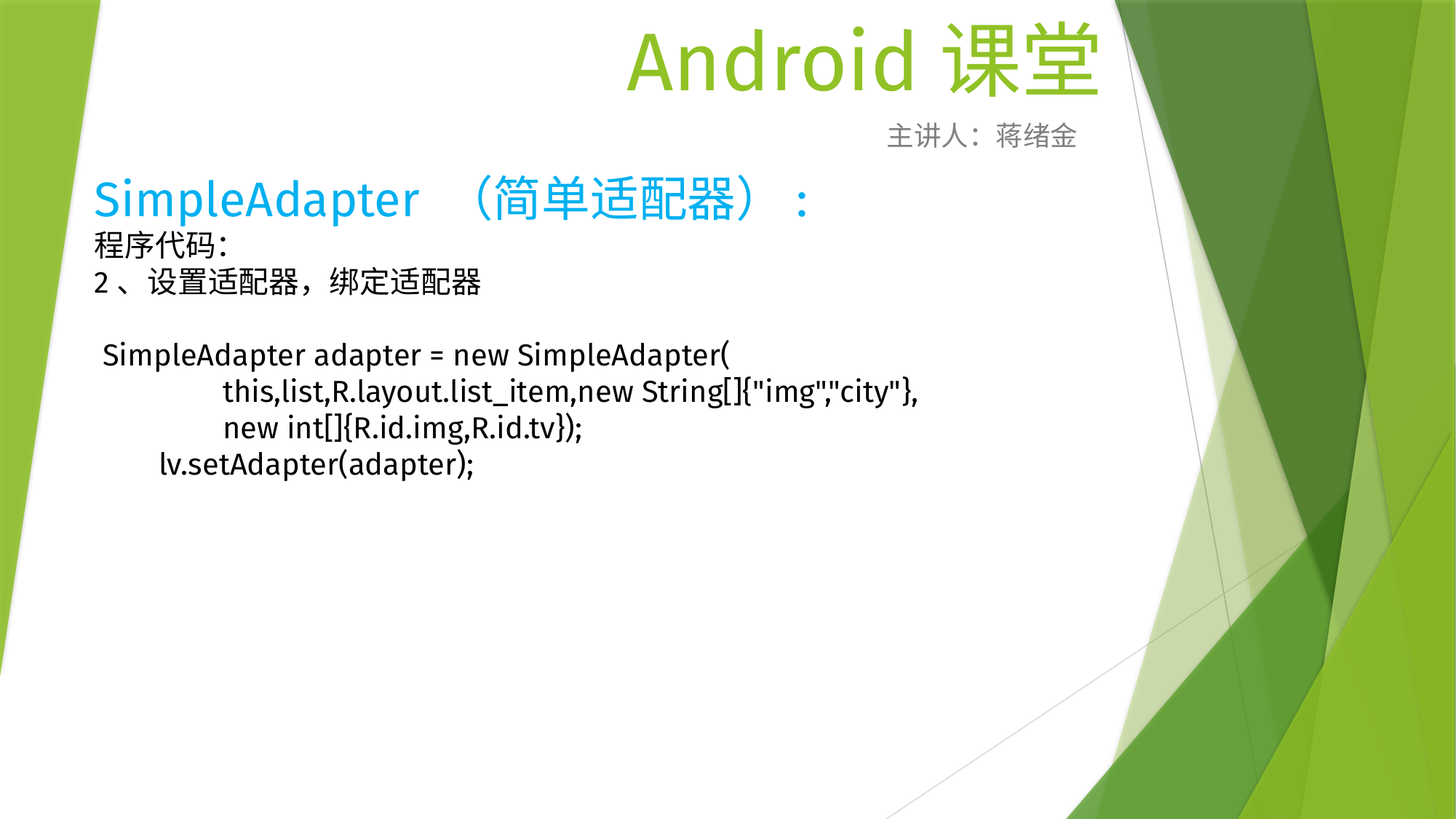

# Android课堂
主讲人：蒋绪金
SimpleAdapter （简单适配器）:
程序代码：
2、设置适配器，绑定适配器

 SimpleAdapter adapter = new SimpleAdapter(
                this,list,R.layout.list_item,new String[]{"img","city"},
                new int[]{R.id.img,R.id.tv});
        lv.setAdapter(adapter);